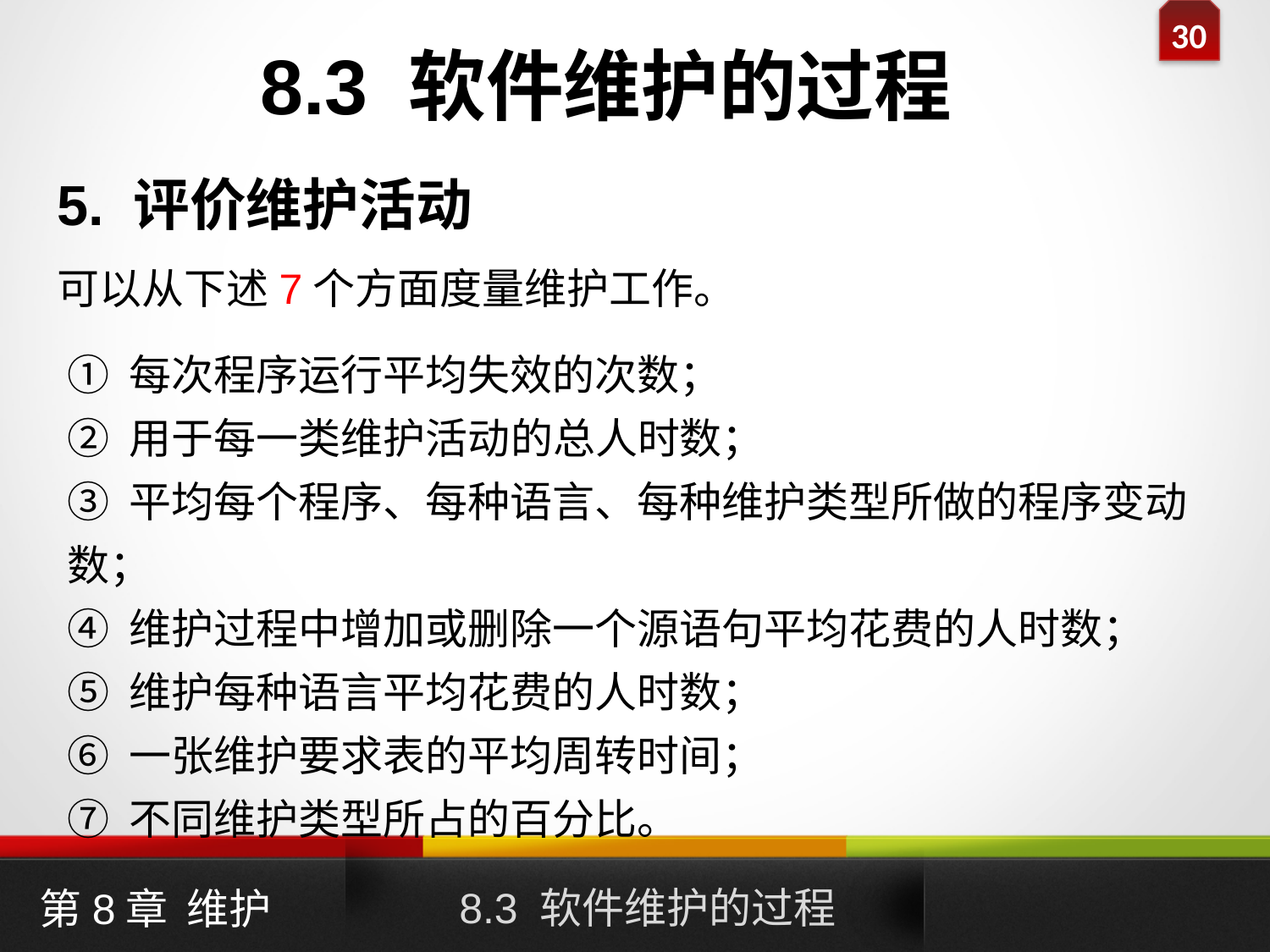

8.3 软件维护的过程
5. 评价维护活动

可以从下述7个方面度量维护工作。
① 每次程序运行平均失效的次数；
② 用于每一类维护活动的总人时数；
③ 平均每个程序、每种语言、每种维护类型所做的程序变动数；
④ 维护过程中增加或删除一个源语句平均花费的人时数；
⑤ 维护每种语言平均花费的人时数；
⑥ 一张维护要求表的平均周转时间；
⑦ 不同维护类型所占的百分比。
8.3 软件维护的过程